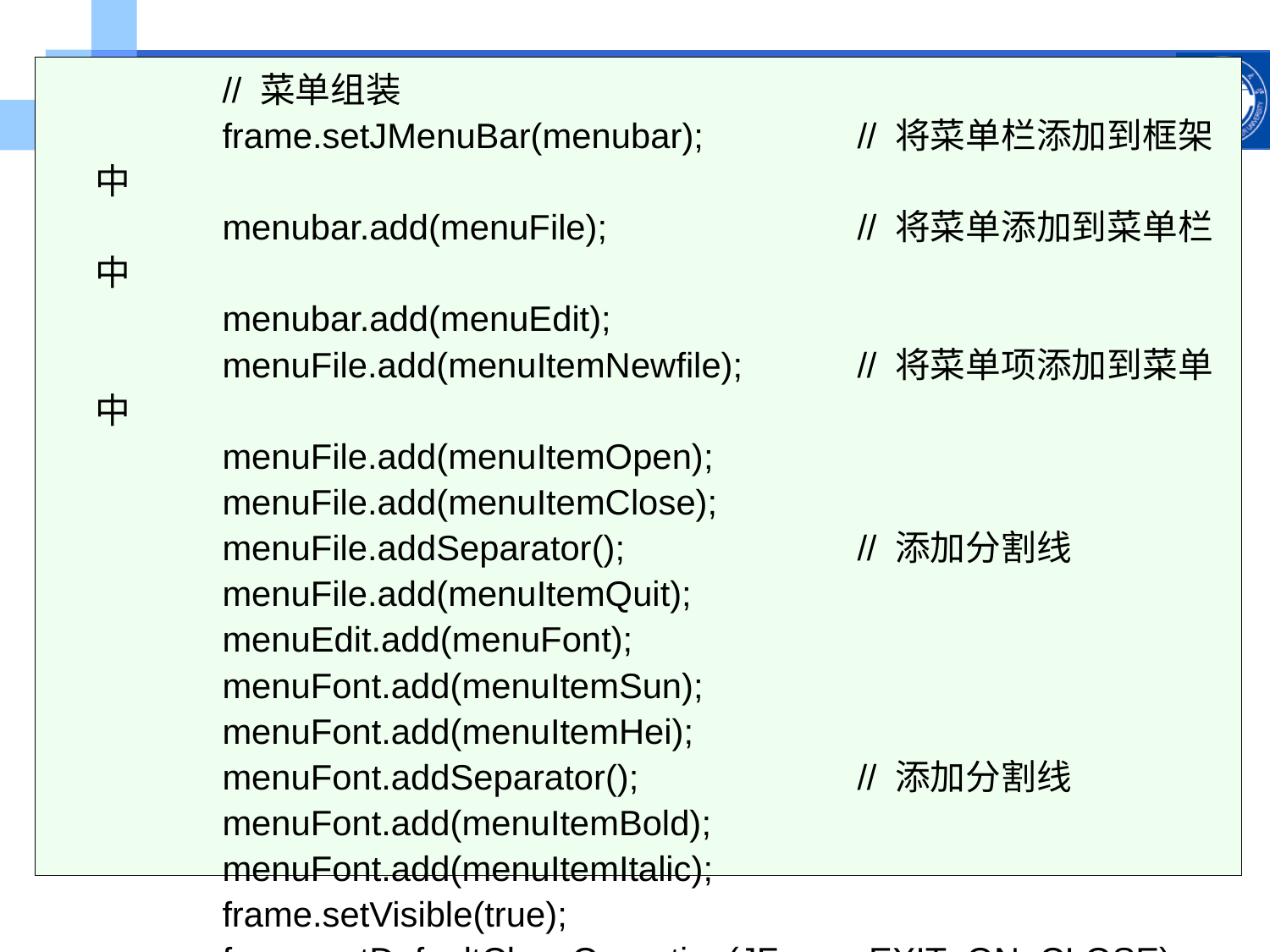

// 菜单组装
		frame.setJMenuBar(menubar);		// 将菜单栏添加到框架中
		menubar.add(menuFile);		// 将菜单添加到菜单栏中
		menubar.add(menuEdit);
		menuFile.add(menuItemNewfile);	// 将菜单项添加到菜单中
		menuFile.add(menuItemOpen);
		menuFile.add(menuItemClose);
		menuFile.addSeparator(); 		// 添加分割线
		menuFile.add(menuItemQuit);
		menuEdit.add(menuFont);
		menuFont.add(menuItemSun);
		menuFont.add(menuItemHei);
		menuFont.addSeparator();		// 添加分割线
		menuFont.add(menuItemBold);
		menuFont.add(menuItemItalic);
		frame.setVisible(true);
		frame.setDefaultCloseOperation(JFrame.EXIT_ON_CLOSE);